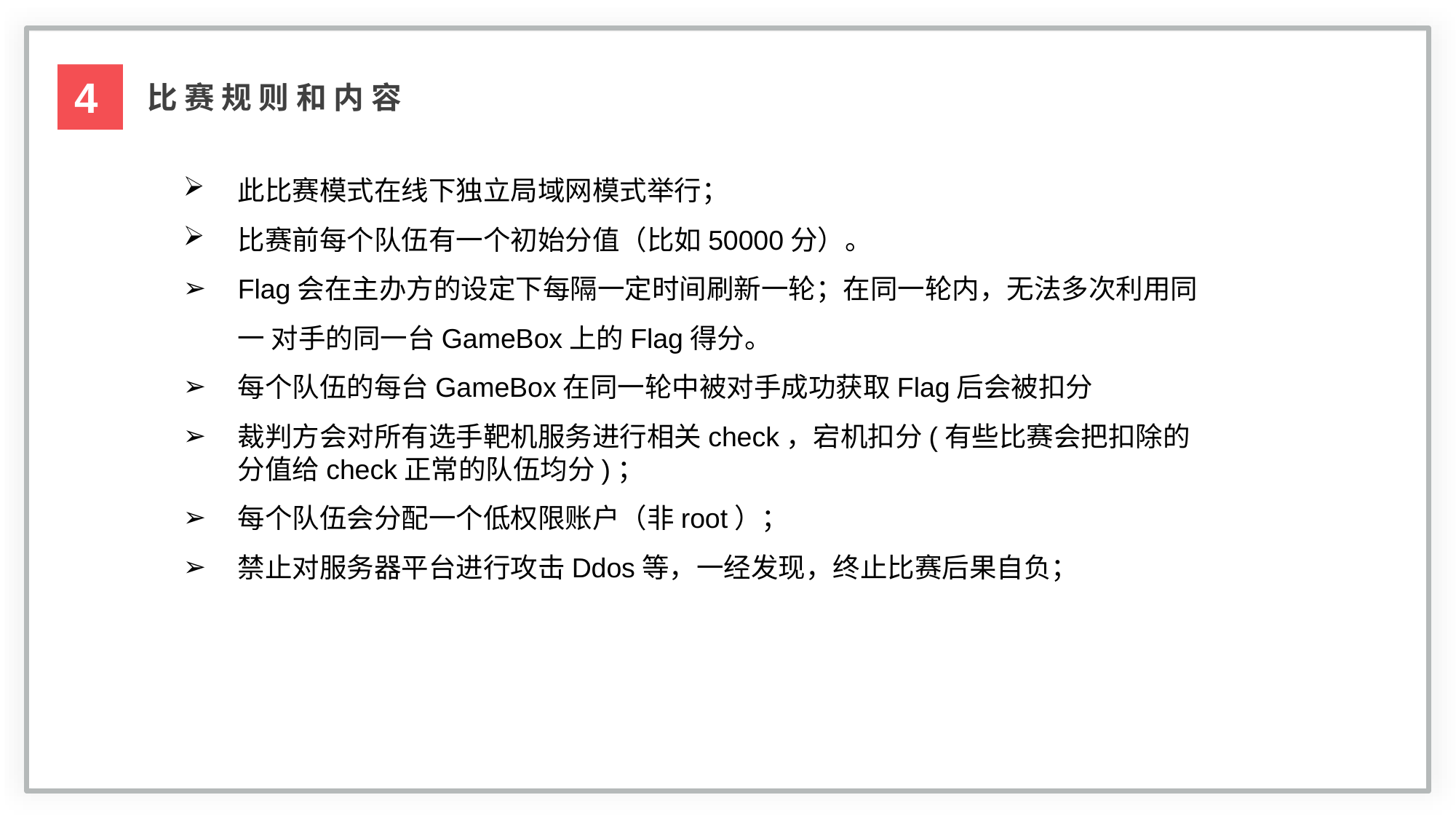

4
比 赛 规 则 和 内 容

此比赛模式在线下独立局域网模式举行；
比赛前每个队伍有一个初始分值（比如50000分）。
Flag会在主办方的设定下每隔一定时间刷新一轮；在同一轮内，无法多次利用同一 对手的同一台GameBox上的Flag得分。
每个队伍的每台GameBox在同一轮中被对手成功获取Flag后会被扣分
裁判方会对所有选手靶机服务进行相关check，宕机扣分(有些比赛会把扣除的分值给check正常的队伍均分)；
每个队伍会分配一个低权限账户（非root）；
禁止对服务器平台进行攻击Ddos等，一经发现，终止比赛后果自负；